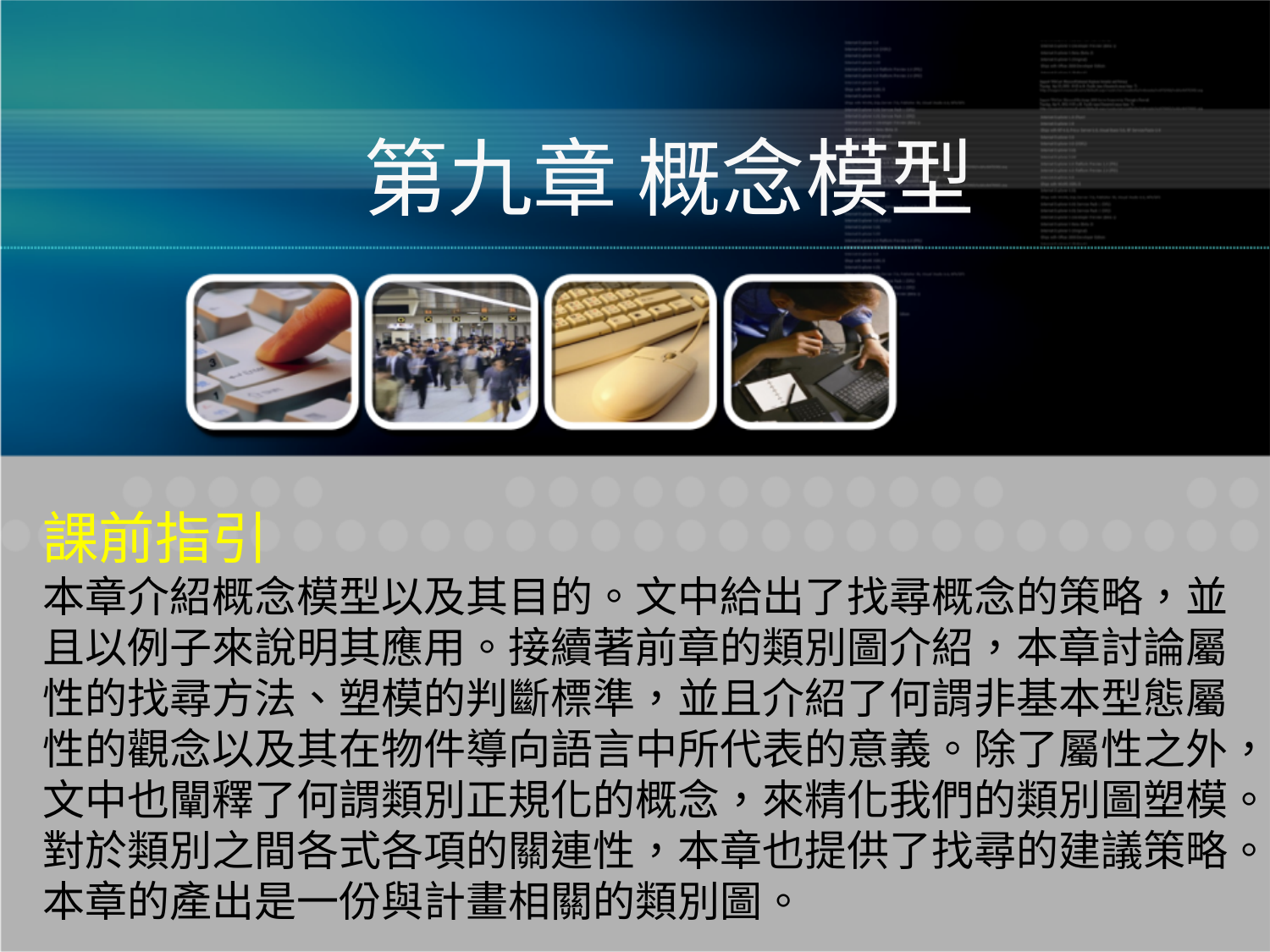

第九章 概念模型
課前指引
本章介紹概念模型以及其目的。文中給出了找尋概念的策略，並且以例子來說明其應用。接續著前章的類別圖介紹，本章討論屬性的找尋方法、塑模的判斷標準，並且介紹了何謂非基本型態屬性的觀念以及其在物件導向語言中所代表的意義。除了屬性之外，文中也闡釋了何謂類別正規化的概念，來精化我們的類別圖塑模。對於類別之間各式各項的關連性，本章也提供了找尋的建議策略。本章的產出是一份與計畫相關的類別圖。